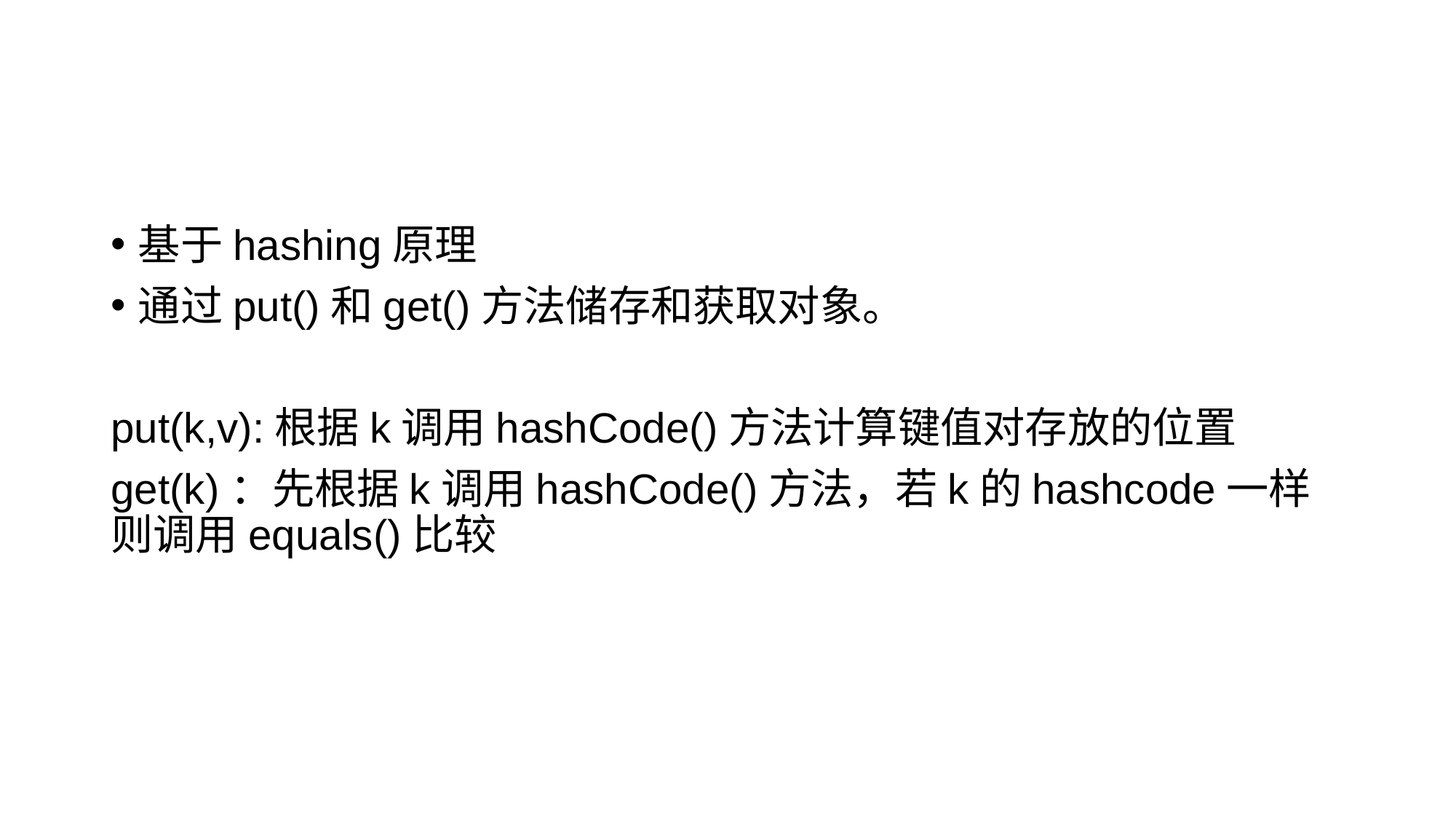

#
基于hashing原理
通过put()和get()方法储存和获取对象。

put(k,v):根据k调用hashCode()方法计算键值对存放的位置
get(k)：先根据k调用hashCode()方法，若k的hashcode一样则调用equals()比较